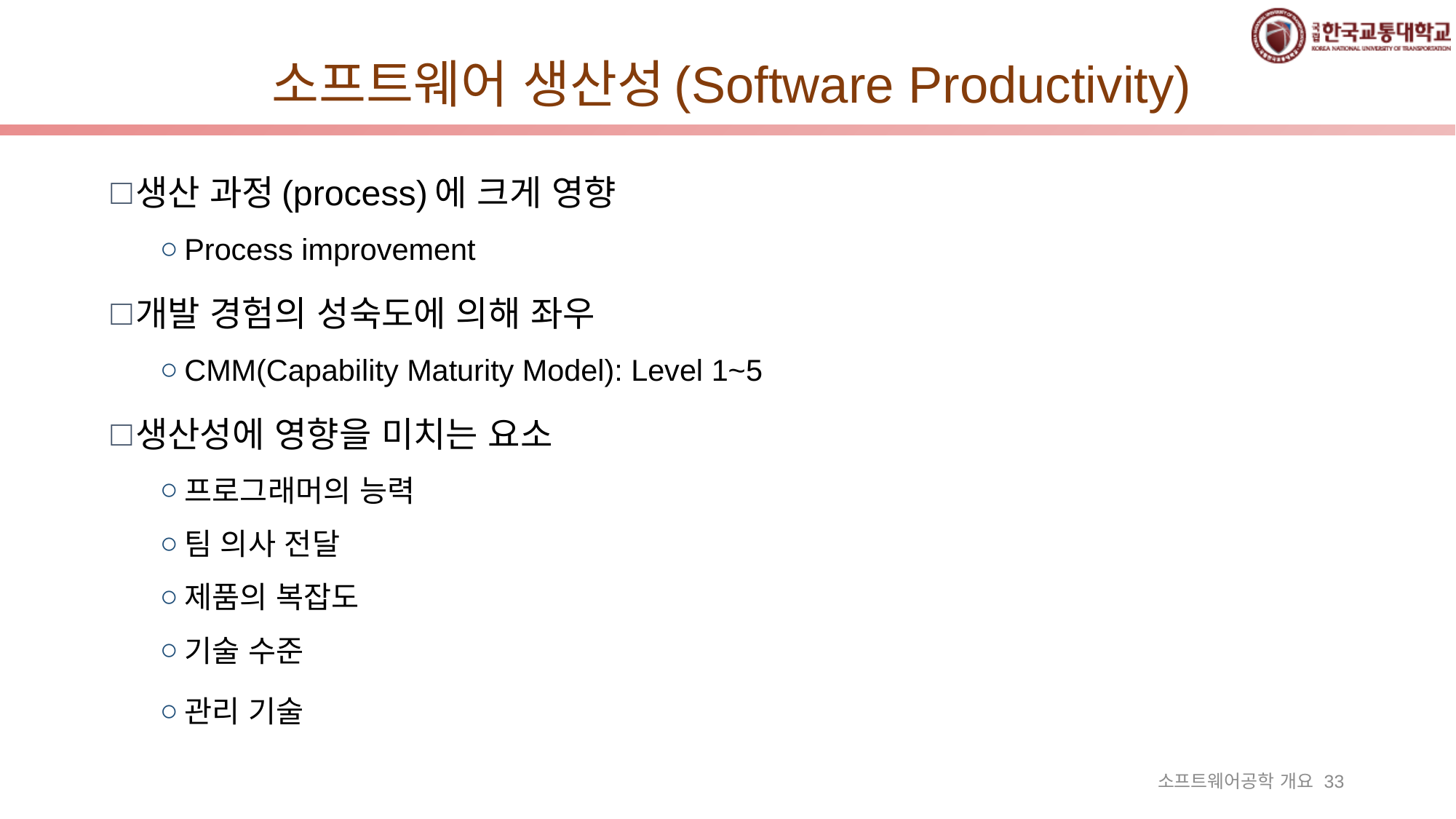

# 소프트웨어 생산성(Software Productivity)
생산 과정(process)에 크게 영향
Process improvement
개발 경험의 성숙도에 의해 좌우
CMM(Capability Maturity Model): Level 1~5
생산성에 영향을 미치는 요소
프로그래머의 능력
팀 의사 전달
제품의 복잡도
기술 수준
관리 기술
소프트웨어공학 개요 33